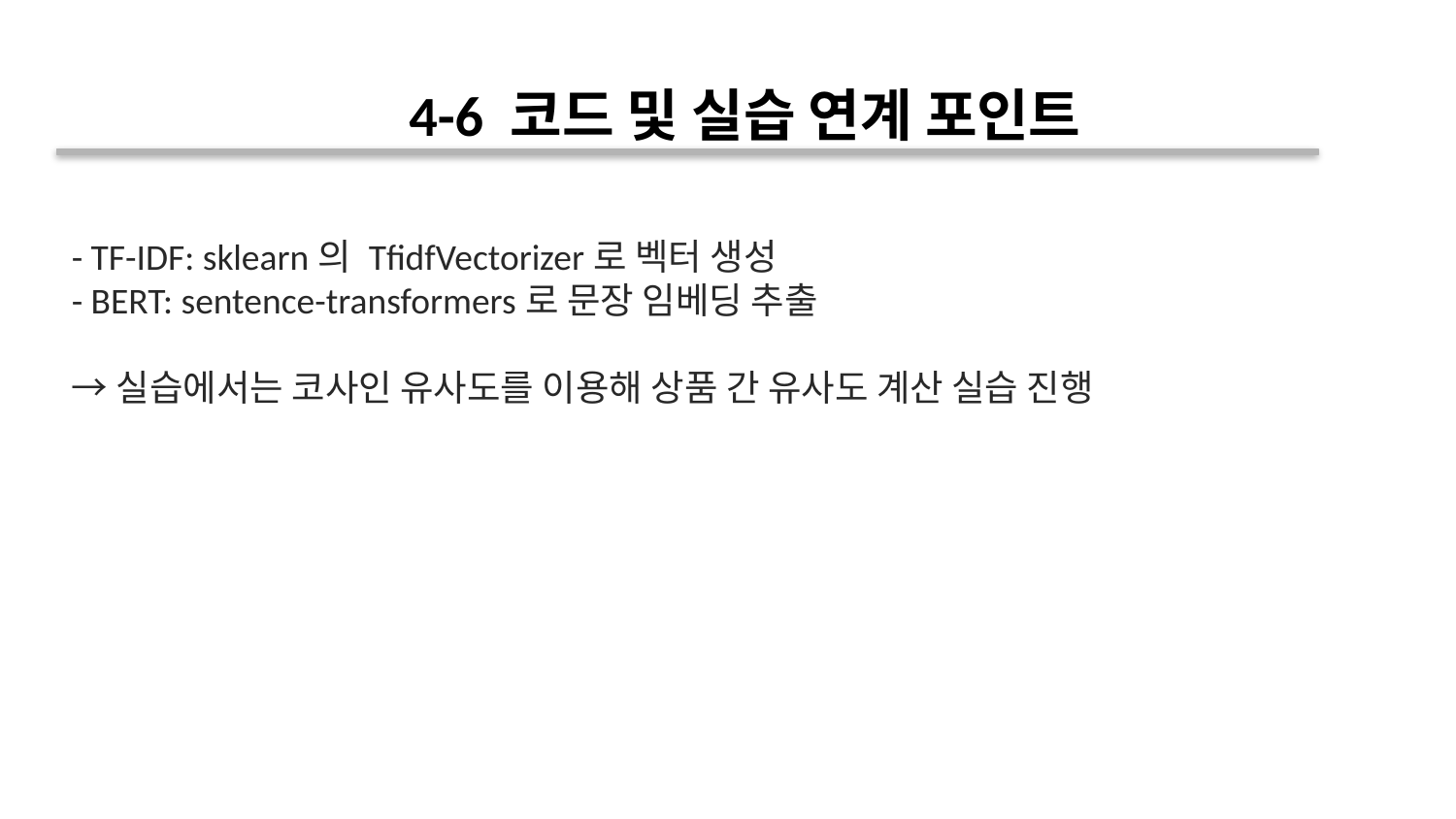

4-6 코드 및 실습 연계 포인트

- TF-IDF: sklearn의 TfidfVectorizer로 벡터 생성
- BERT: sentence-transformers로 문장 임베딩 추출
→ 실습에서는 코사인 유사도를 이용해 상품 간 유사도 계산 실습 진행